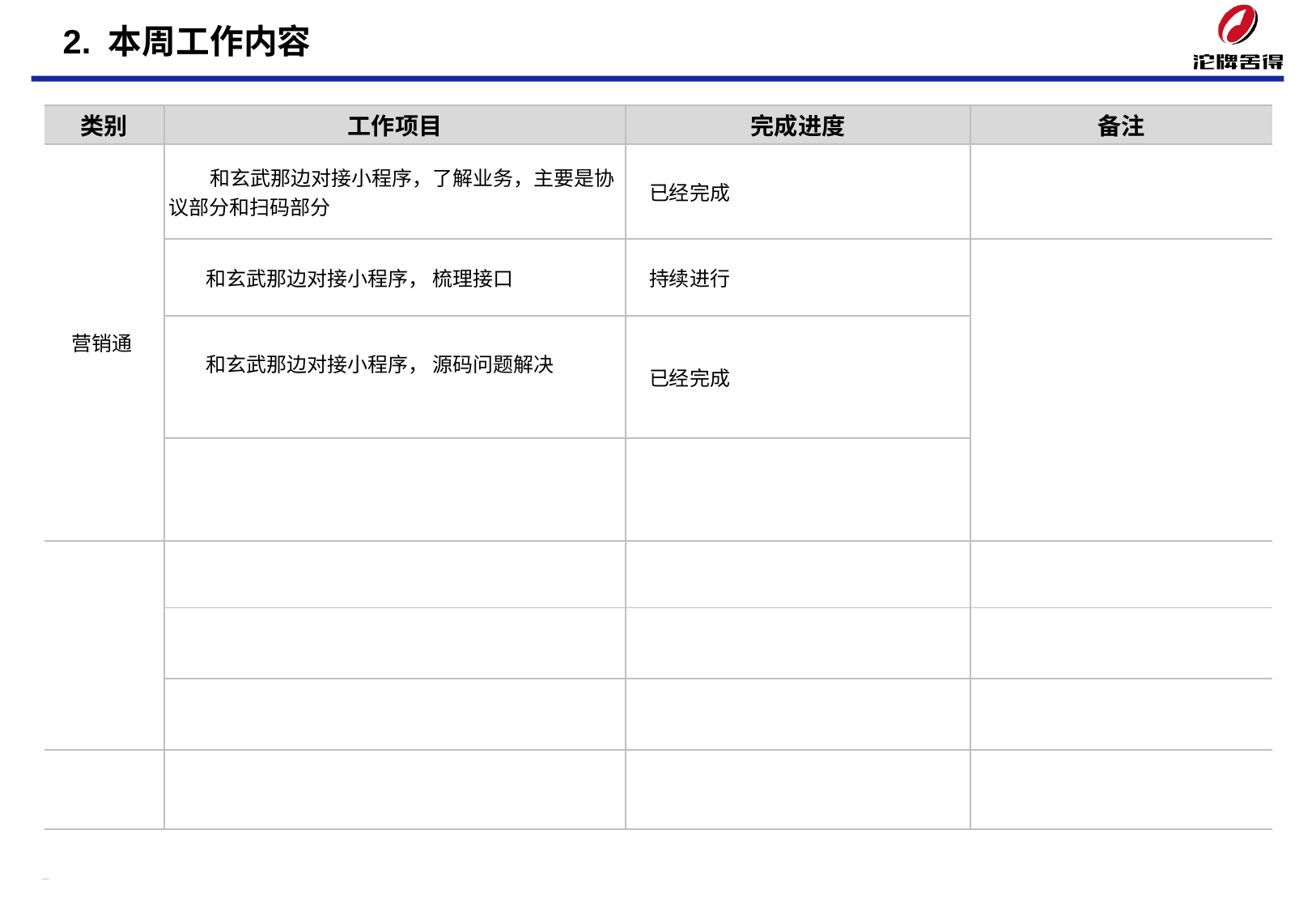

# 2. 本周工作内容
| 类别 | 工作项目 | 完成进度 | 备注 |
| --- | --- | --- | --- |
| 营销通 | 和玄武那边对接小程序，了解业务，主要是协议部分和扫码部分 | 已经完成 |  |
|  | 和玄武那边对接小程序， 梳理接口 | 持续进行 |  |
|  | 和玄武那边对接小程序， 源码问题解决 | 已经完成 |  |
|  |  |  |  |
|  |  |  |  |
|  |  |  |  |
|  |  |  |  |
|  |  |  |  |
2